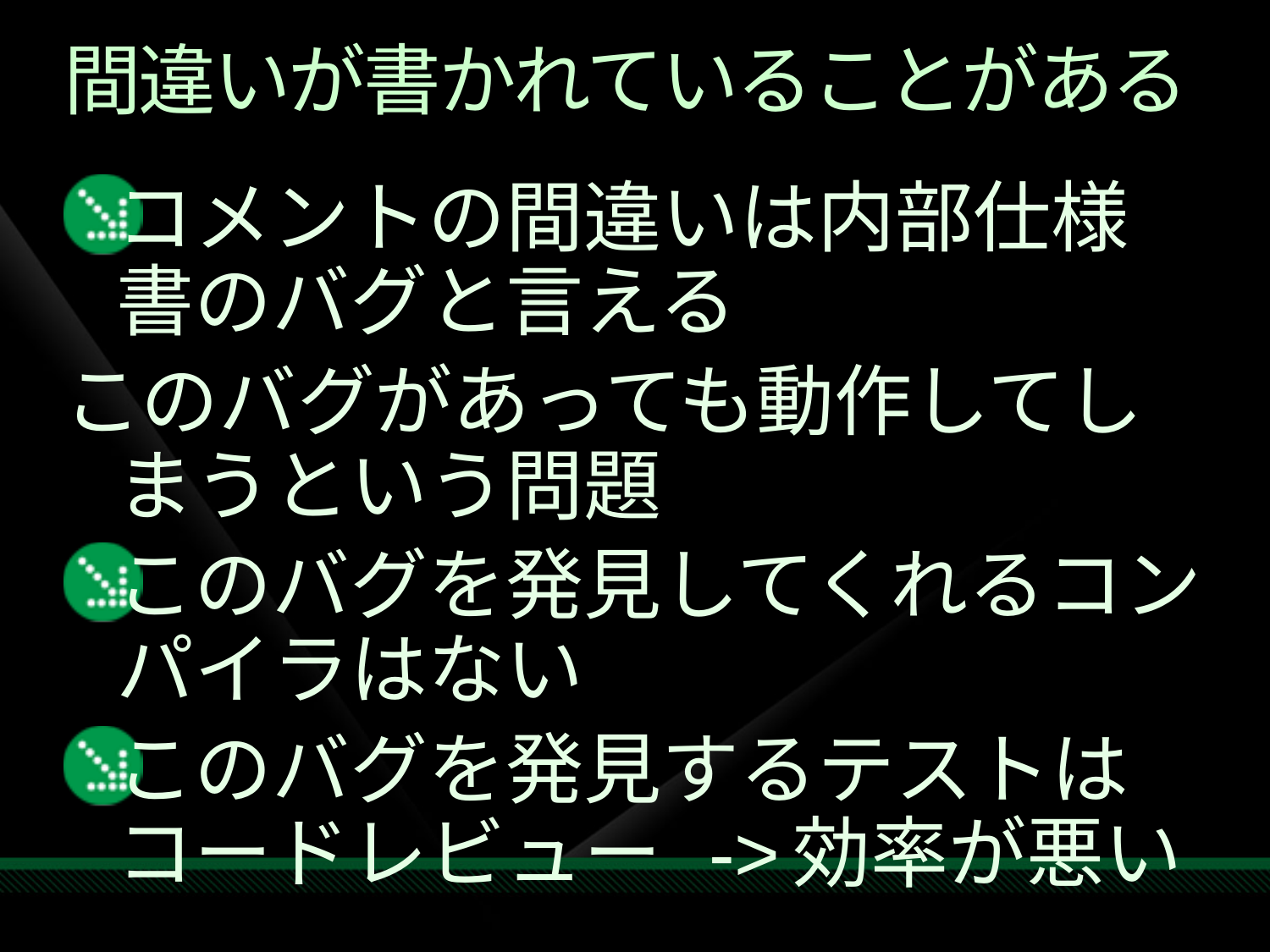

# 間違いが書かれていることがある
コメントの間違いは内部仕様書のバグと言える
このバグがあっても動作してしまうという問題
このバグを発見してくれるコンパイラはない
このバグを発見するテストはコードレビュー  ->効率が悪い